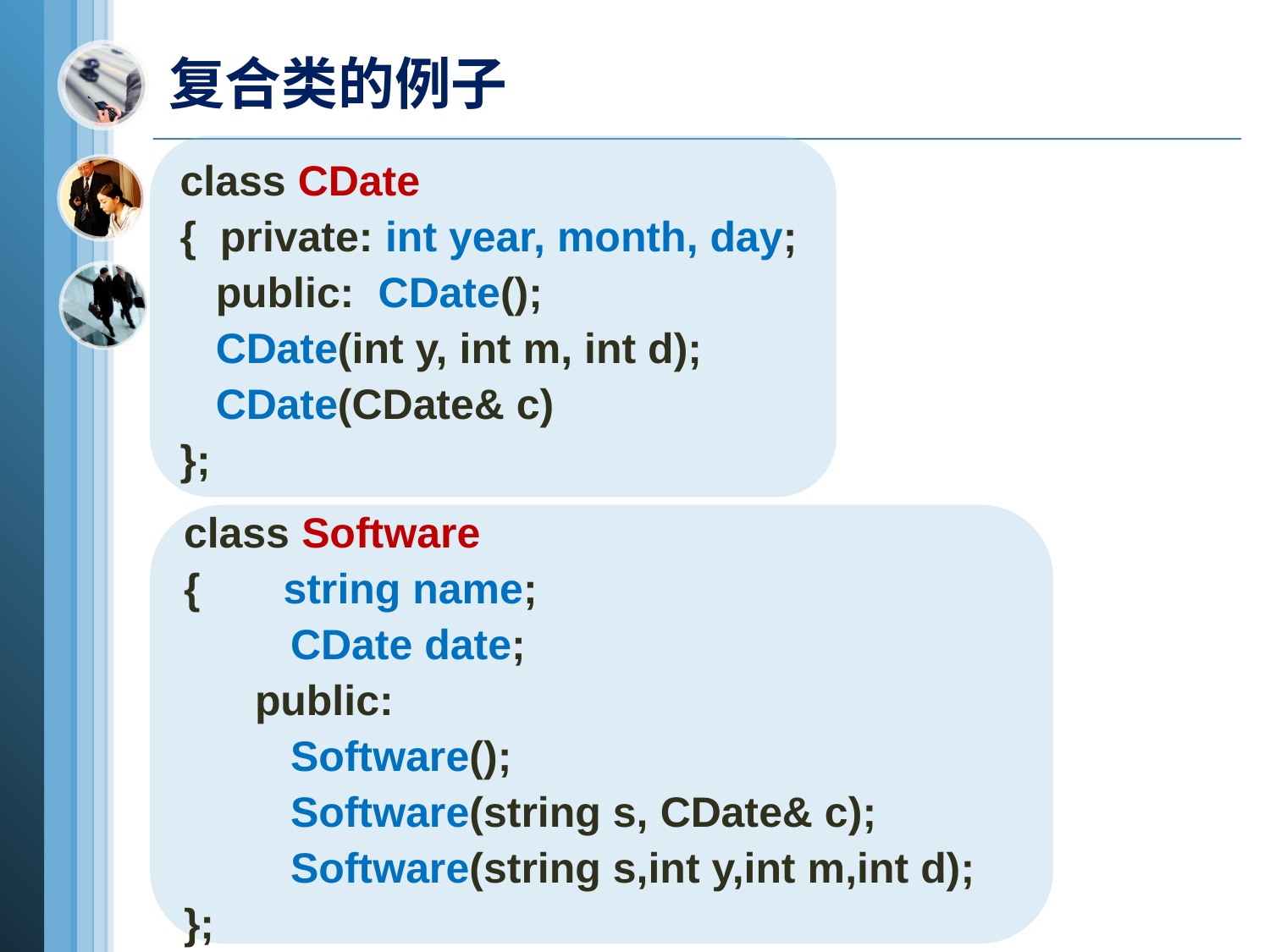

复合类的例子
class CDate
{  private: int year, month, day;
   public:  CDate();
   CDate(int y, int m, int d);
   CDate(CDate& c)
};
class Software
{       string name;
         CDate date;
      public:
         Software();
         Software(string s, CDate& c);
         Software(string s,int y,int m,int d);
};